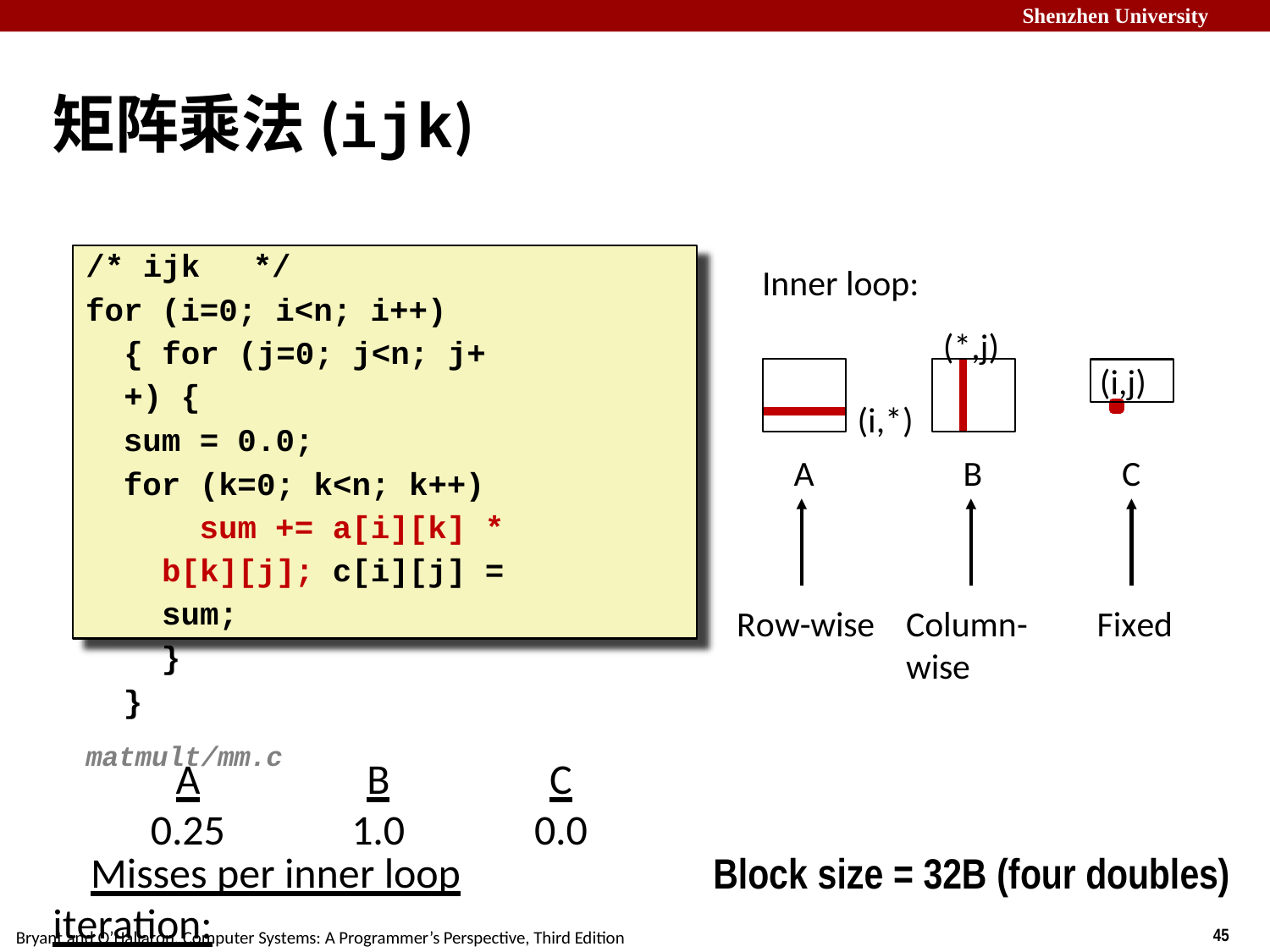

# 矩阵乘法(ijk)

/* ijk	*/
for (i=0; i<n; i++)	{ for (j=0; j<n; j++) {
sum = 0.0;
for (k=0; k<n; k++)
sum += a[i][k] * b[k][j]; c[i][j] = sum;
}
}	matmult/mm.c

Misses per inner loop iteration:
Inner loop:
(*,j)

(i,j)

(i,*)

A
B
C

Row-wise
Fixed
Column- wise
A 0.25
B 1.0
C 0.0
Block size = 32B (four doubles)